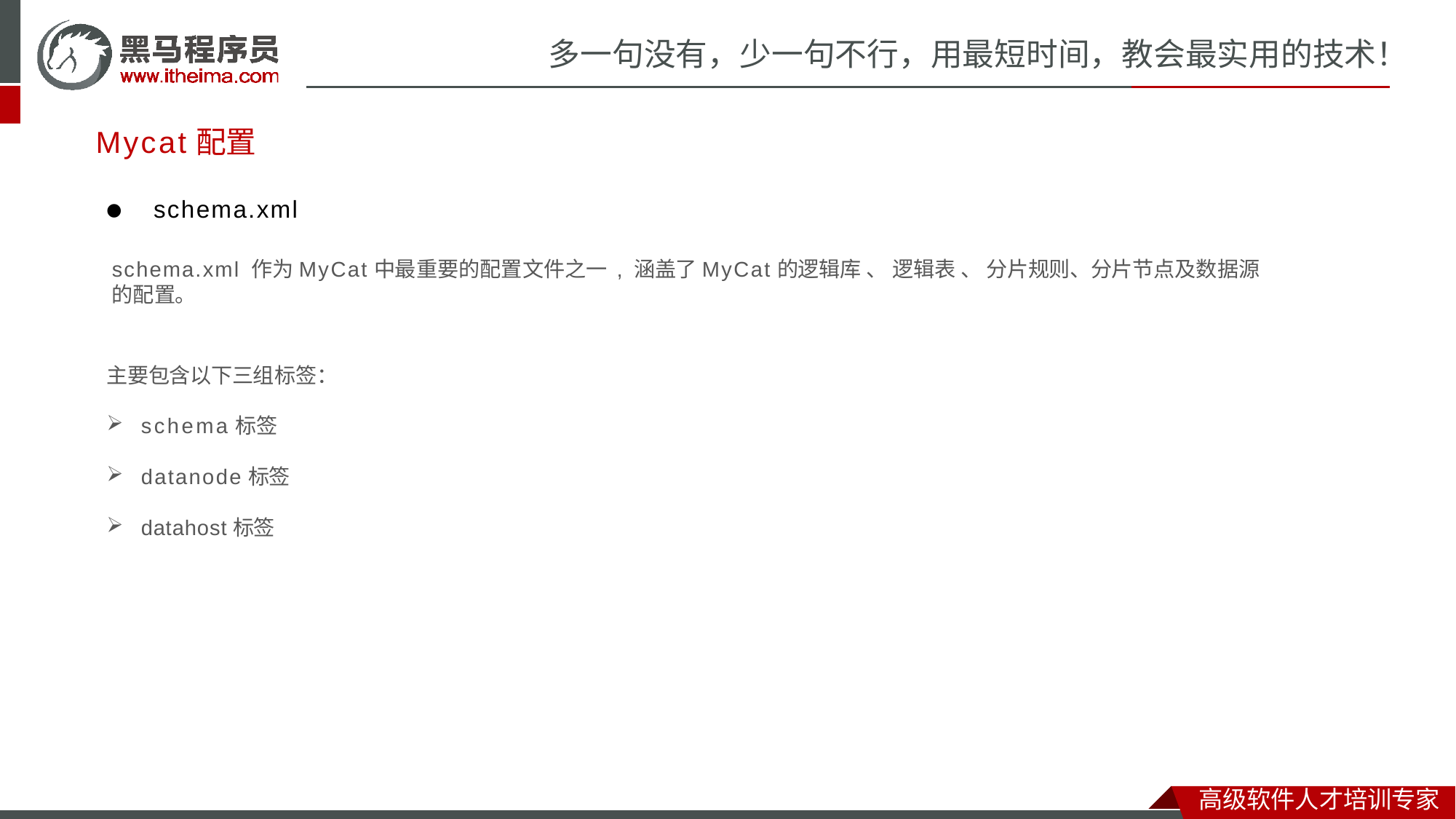

# 多一句没有，少一句不行，用最短时间，教会最实用的技术！

Mycat配置
⚫	schema.xml

schema.xml 作为MyCat中最重要的配置文件之一 , 涵盖了MyCat的逻辑库 、 逻辑表 、 分片规则、分片节点及数据源的配置。

主要包含以下三组标签：
schema标签
datanode标签
datahost标签
高级软件人才培训专家